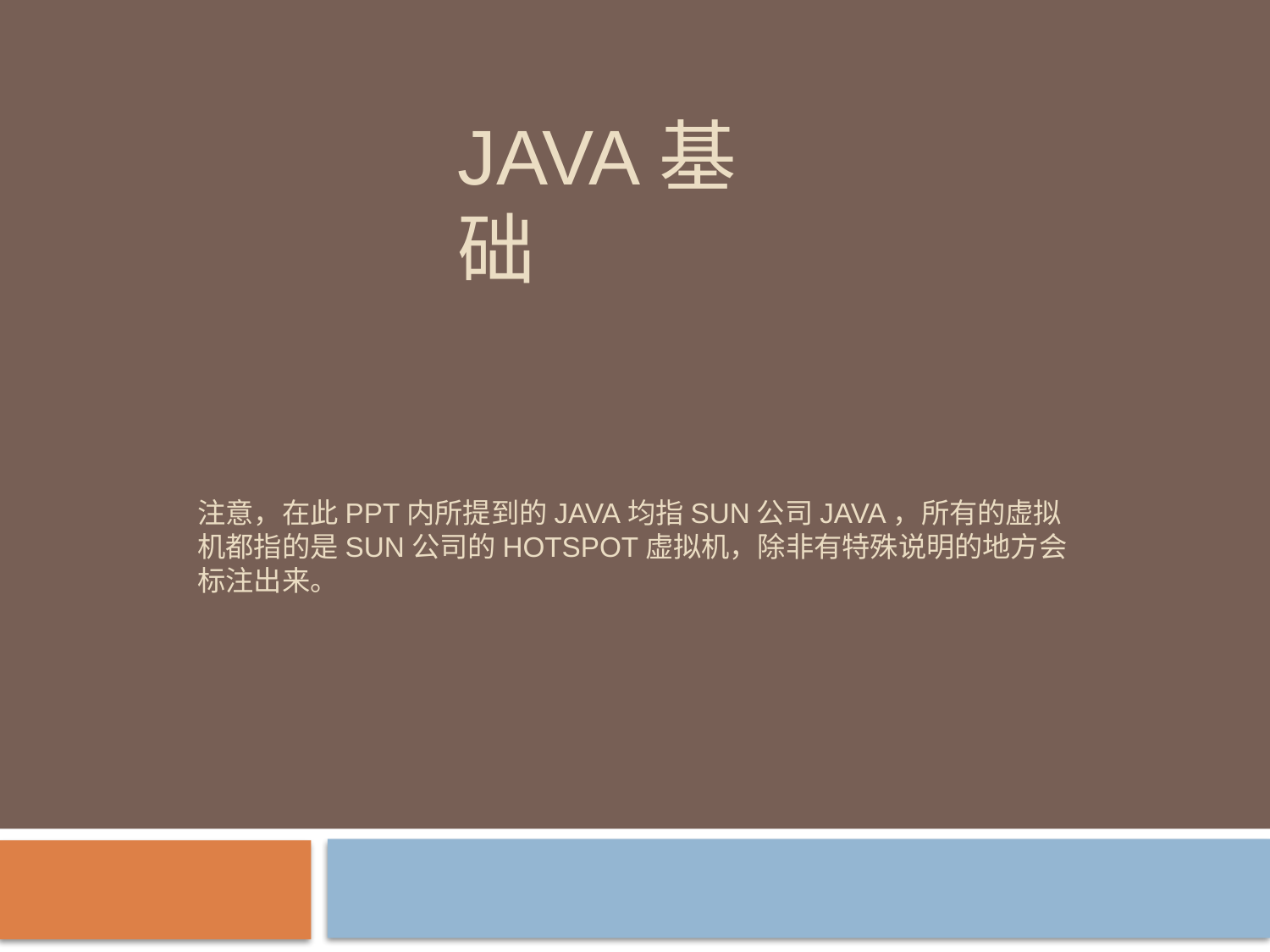

Java基础
# 注意，在此PPT内所提到的Java均指sun公司Java，所有的虚拟机都指的是sun公司的hotspot虚拟机，除非有特殊说明的地方会标注出来。